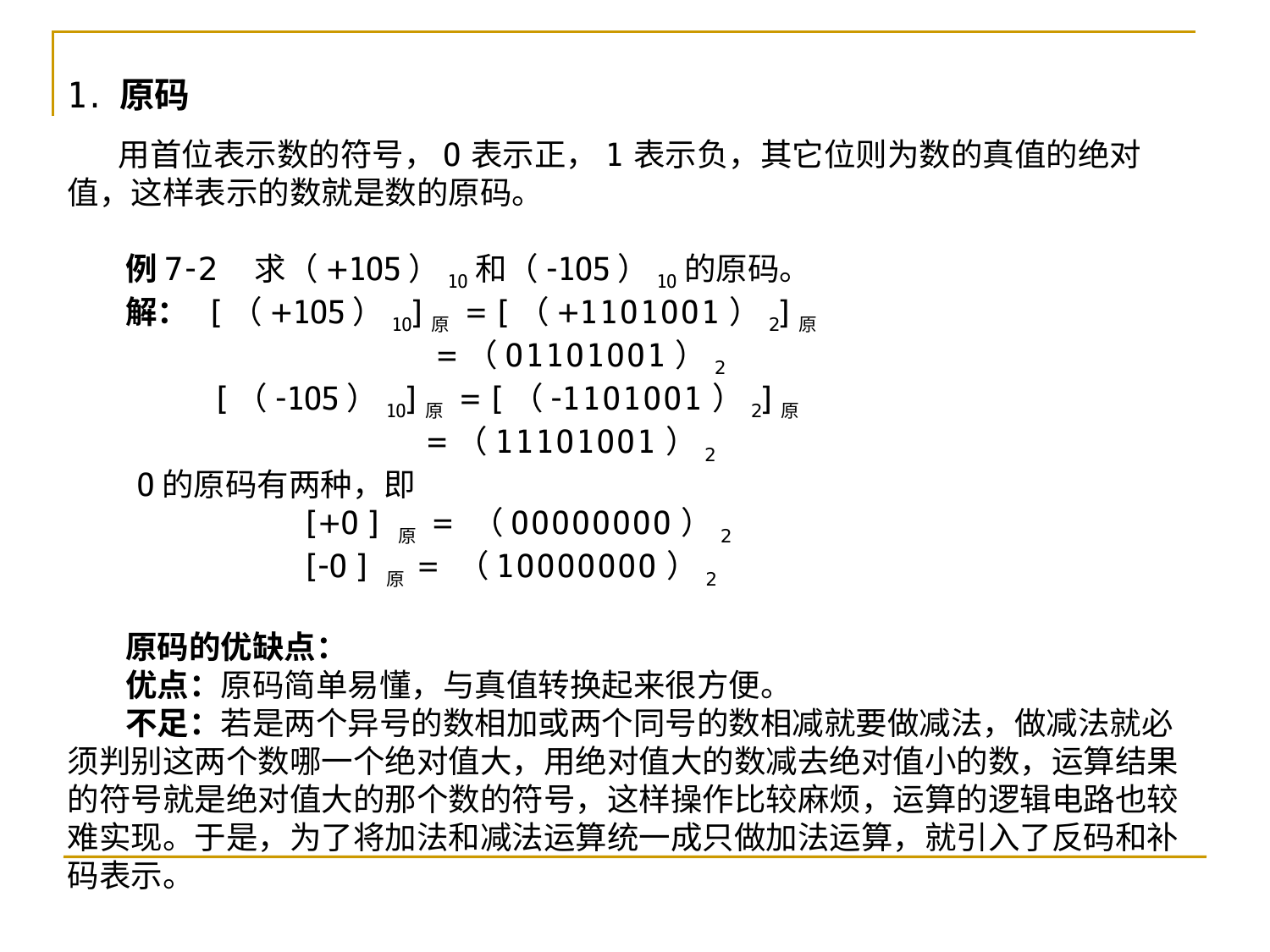

1. 原码
      用首位表示数的符号，0表示正，1表示负，其它位则为数的真值的绝对值，这样表示的数就是数的原码。

       例7-2   求（+105）10和（-105）10的原码。
       解：  [（+105）10]原 = [（+1101001）2]原
                                     =（01101001）2
               [（-105）10]原 = [（-1101001）2]原
                                    =（11101001）2
       0的原码有两种，即
                        [+0 ] 原 = （00000000）2
                        [-0 ] 原 = （10000000）2

       原码的优缺点：
       优点：原码简单易懂，与真值转换起来很方便。
       不足：若是两个异号的数相加或两个同号的数相减就要做减法，做减法就必须判别这两个数哪一个绝对值大，用绝对值大的数减去绝对值小的数，运算结果的符号就是绝对值大的那个数的符号，这样操作比较麻烦，运算的逻辑电路也较难实现。于是，为了将加法和减法运算统一成只做加法运算，就引入了反码和补码表示。